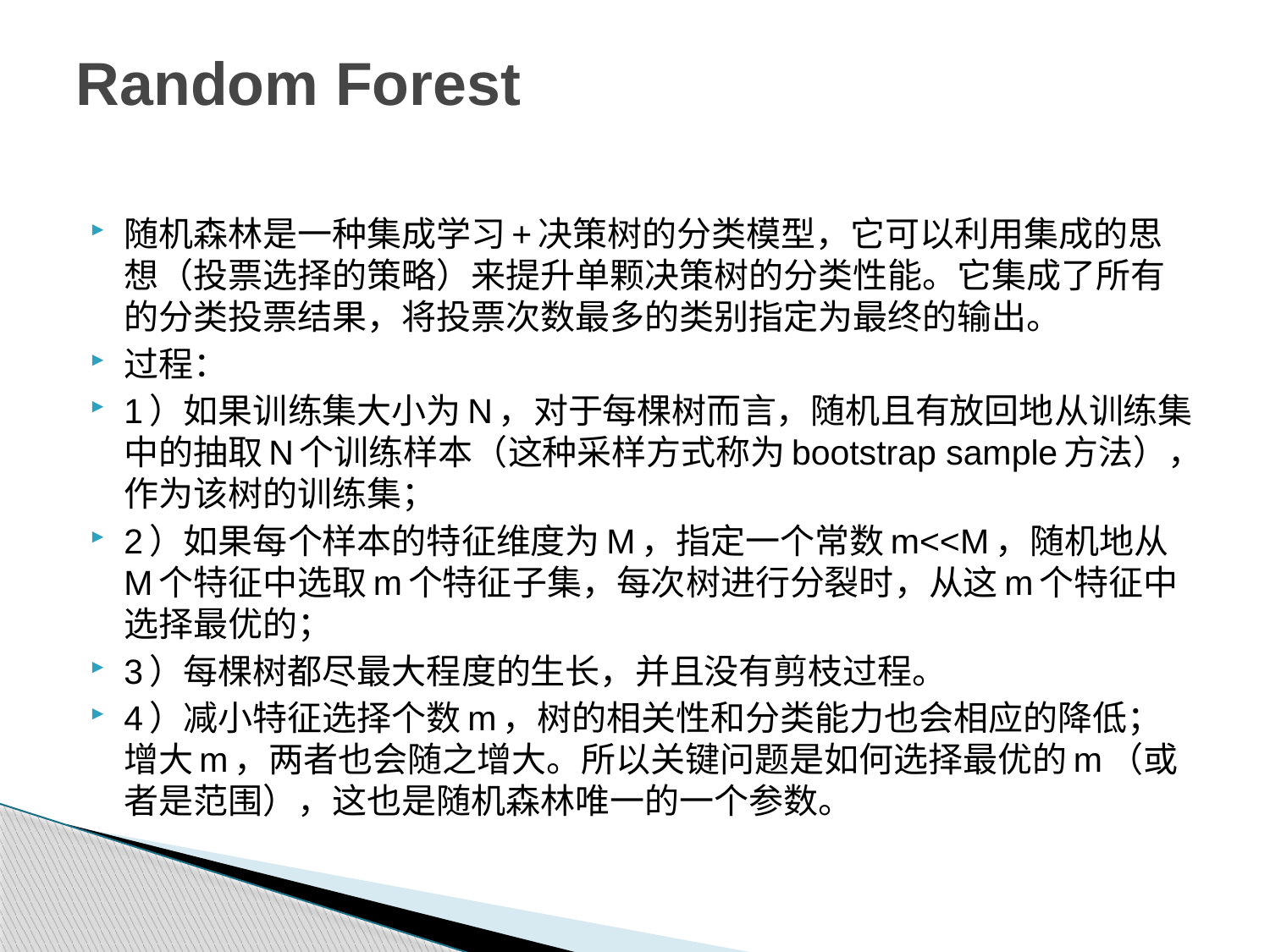

# Random Forest
随机森林是一种集成学习+决策树的分类模型，它可以利用集成的思想（投票选择的策略）来提升单颗决策树的分类性能。它集成了所有的分类投票结果，将投票次数最多的类别指定为最终的输出。
过程：
1）如果训练集大小为N，对于每棵树而言，随机且有放回地从训练集中的抽取N个训练样本（这种采样方式称为bootstrap sample方法），作为该树的训练集；
2）如果每个样本的特征维度为M，指定一个常数m<<M，随机地从M个特征中选取m个特征子集，每次树进行分裂时，从这m个特征中选择最优的；
3）每棵树都尽最大程度的生长，并且没有剪枝过程。
4）减小特征选择个数m，树的相关性和分类能力也会相应的降低；增大m，两者也会随之增大。所以关键问题是如何选择最优的m（或者是范围），这也是随机森林唯一的一个参数。